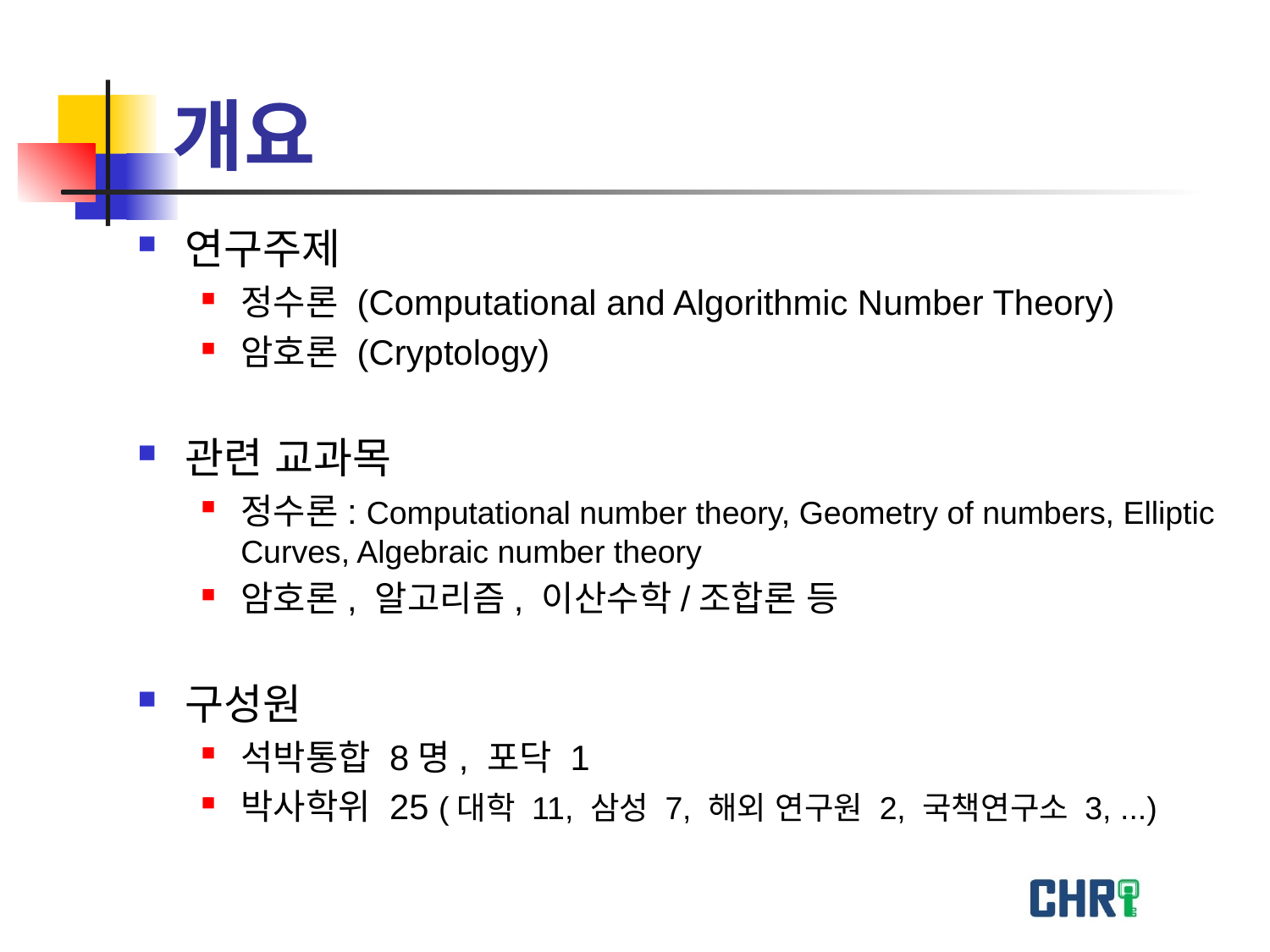

# 개요
연구주제
정수론 (Computational and Algorithmic Number Theory)
암호론 (Cryptology)

관련 교과목
정수론: Computational number theory, Geometry of numbers, Elliptic Curves, Algebraic number theory
암호론, 알고리즘, 이산수학/조합론 등

구성원
석박통합 8명, 포닥 1
박사학위 25 (대학 11, 삼성 7, 해외 연구원 2, 국책연구소 3, ...)